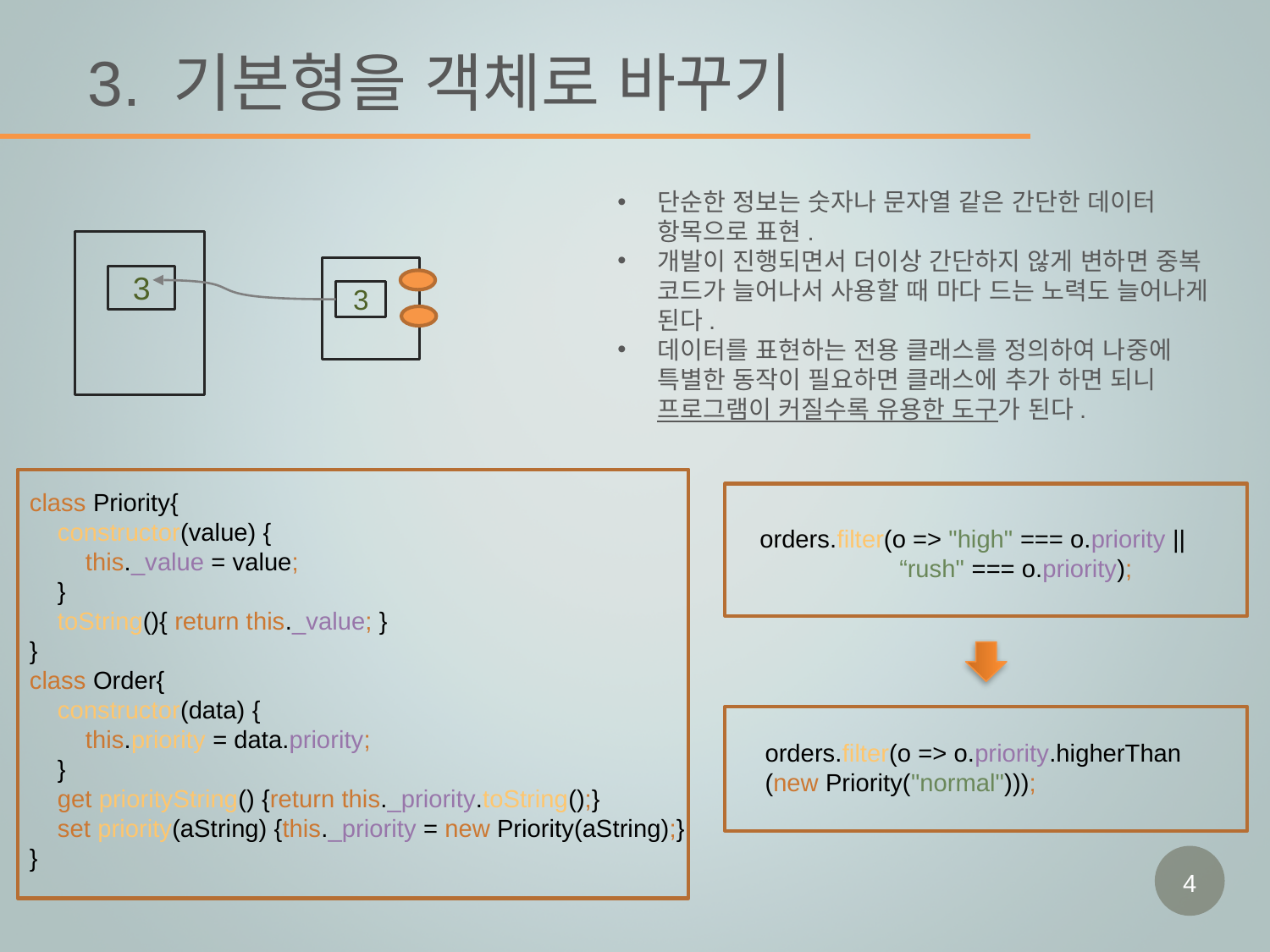

# 3. 기본형을 객체로 바꾸기
단순한 정보는 숫자나 문자열 같은 간단한 데이터 항목으로 표현.
개발이 진행되면서 더이상 간단하지 않게 변하면 중복 코드가 늘어나서 사용할 때 마다 드는 노력도 늘어나게 된다.
데이터를 표현하는 전용 클래스를 정의하여 나중에 특별한 동작이 필요하면 클래스에 추가 하면 되니 프로그램이 커질수록 유용한 도구가 된다.

3

3

class Priority{
    constructor(value) {
        this._value = value;
    }
    toString(){ return this._value; }
}
class Order{
    constructor(data) {
        this.priority = data.priority;
    }
    get priorityString() {return this._priority.toString();}
    set priority(aString) {this._priority = new Priority(aString);}
}

orders.filter(o => "high" === o.priority ||
                    “rush" === o.priority);

orders.filter(o => o.priority.higherThan
(new Priority("normal")));